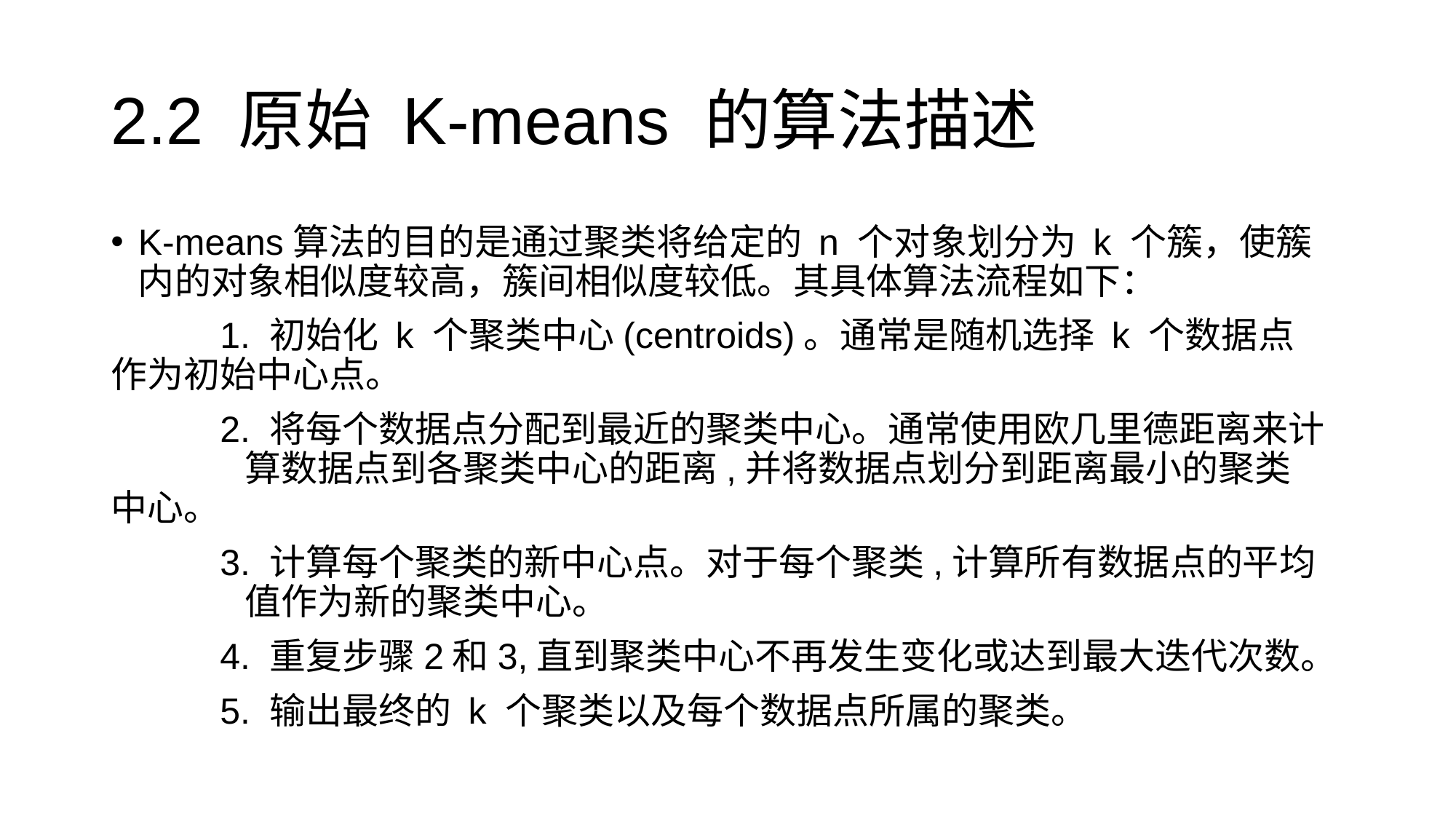

# 2.2 原始 K-means 的算法描述
K-means算法的目的是通过聚类将给定的 n 个对象划分为 k 个簇，使簇内的对象相似度较高，簇间相似度较低。其具体算法流程如下：
	1. 初始化 k 个聚类中心(centroids)。通常是随机选择 k 个数据点	   作为初始中心点。
	2. 将每个数据点分配到最近的聚类中心。通常使用欧几里德距离来计	   算数据点到各聚类中心的距离,并将数据点划分到距离最小的聚类	   中心。
	3. 计算每个聚类的新中心点。对于每个聚类,计算所有数据点的平均	   值作为新的聚类中心。
	4. 重复步骤2和3,直到聚类中心不再发生变化或达到最大迭代次数。
	5. 输出最终的 k 个聚类以及每个数据点所属的聚类。